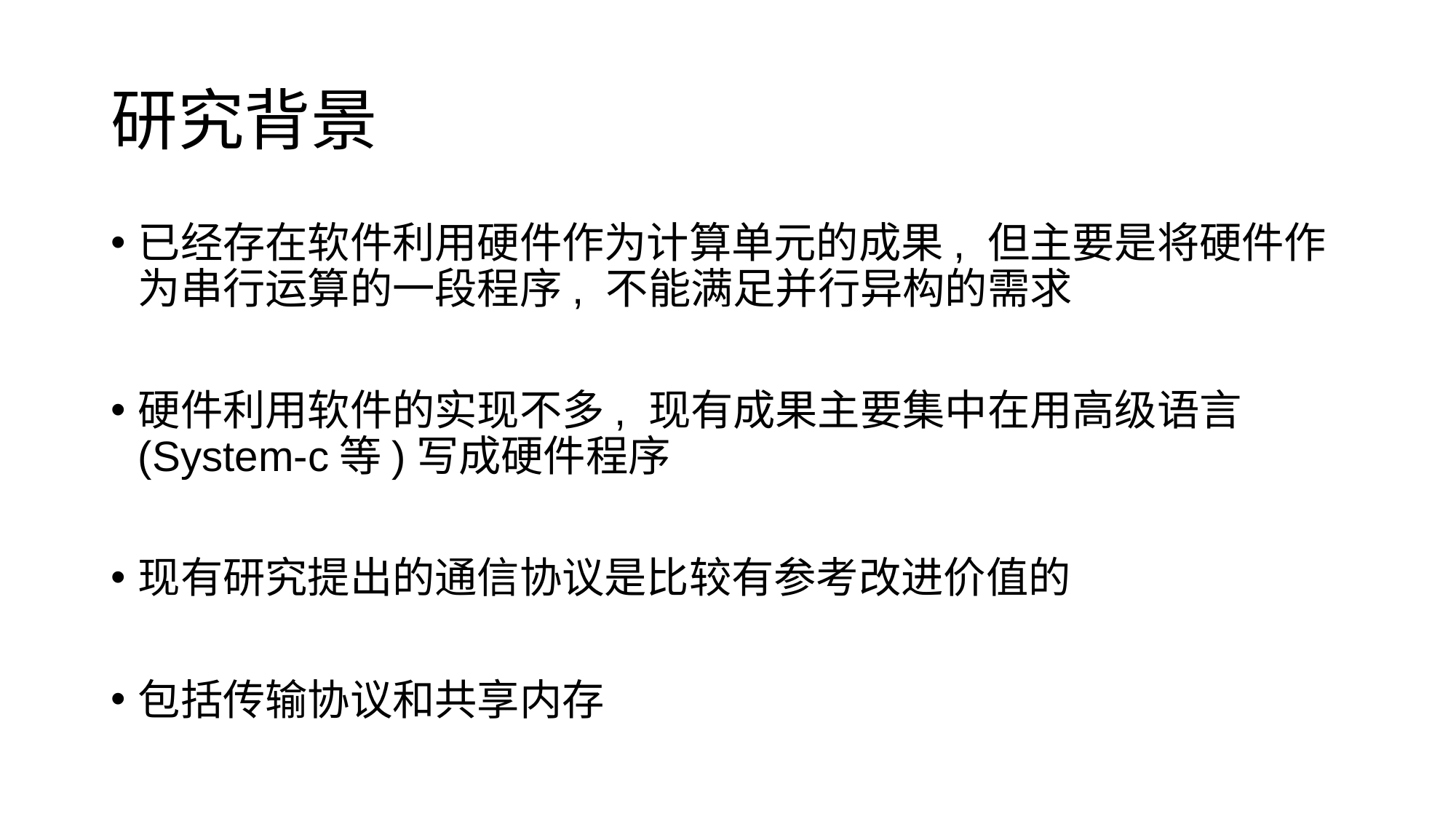

# 研究背景
已经存在软件利用硬件作为计算单元的成果, 但主要是将硬件作为串行运算的一段程序, 不能满足并行异构的需求

硬件利用软件的实现不多, 现有成果主要集中在用高级语言(System-c等)写成硬件程序

现有研究提出的通信协议是比较有参考改进价值的

包括传输协议和共享内存